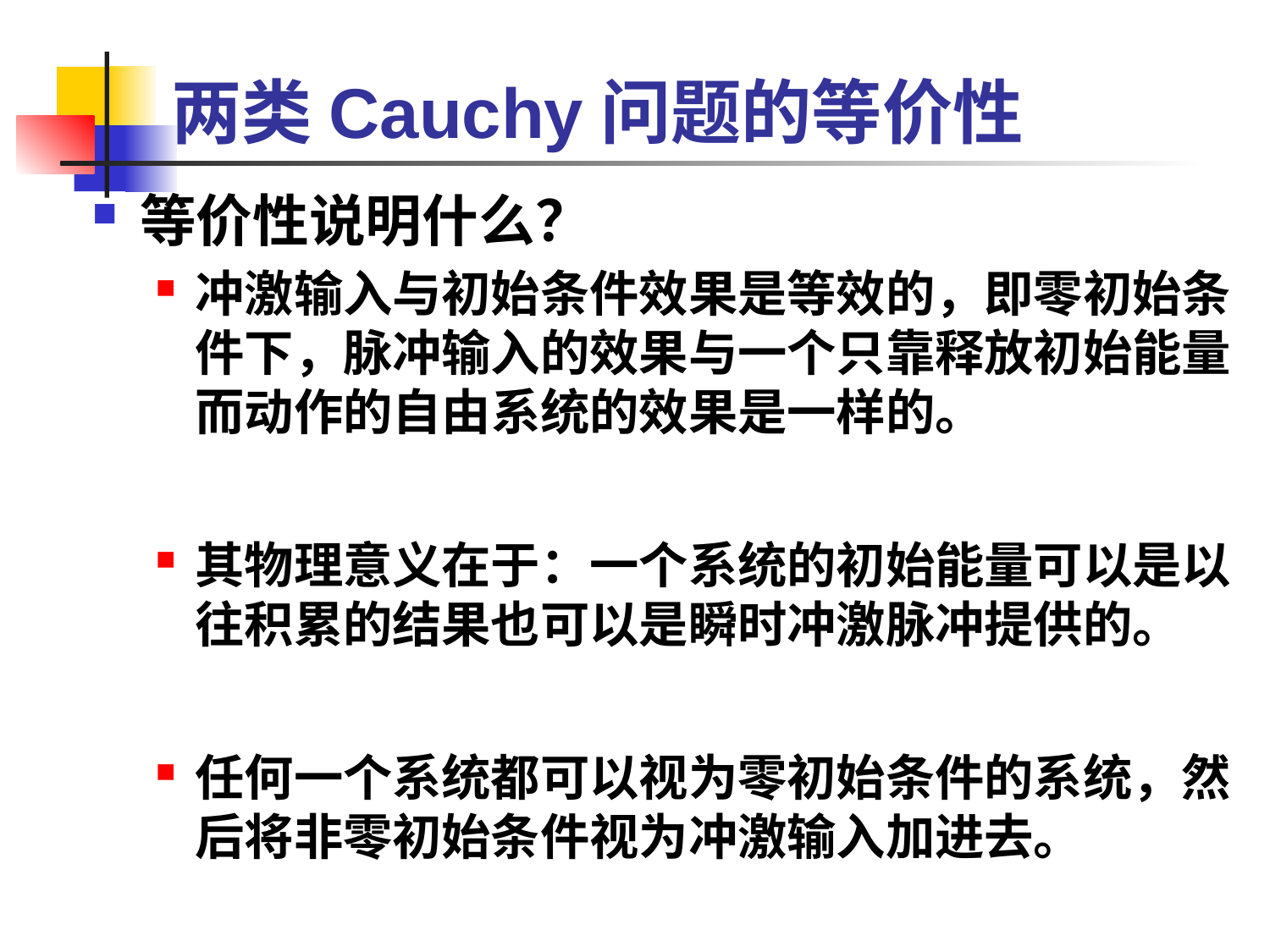

# 两类Cauchy问题的等价性
等价性说明什么？
冲激输入与初始条件效果是等效的，即零初始条件下，脉冲输入的效果与一个只靠释放初始能量而动作的自由系统的效果是一样的。

其物理意义在于：一个系统的初始能量可以是以往积累的结果也可以是瞬时冲激脉冲提供的。

任何一个系统都可以视为零初始条件的系统，然后将非零初始条件视为冲激输入加进去。